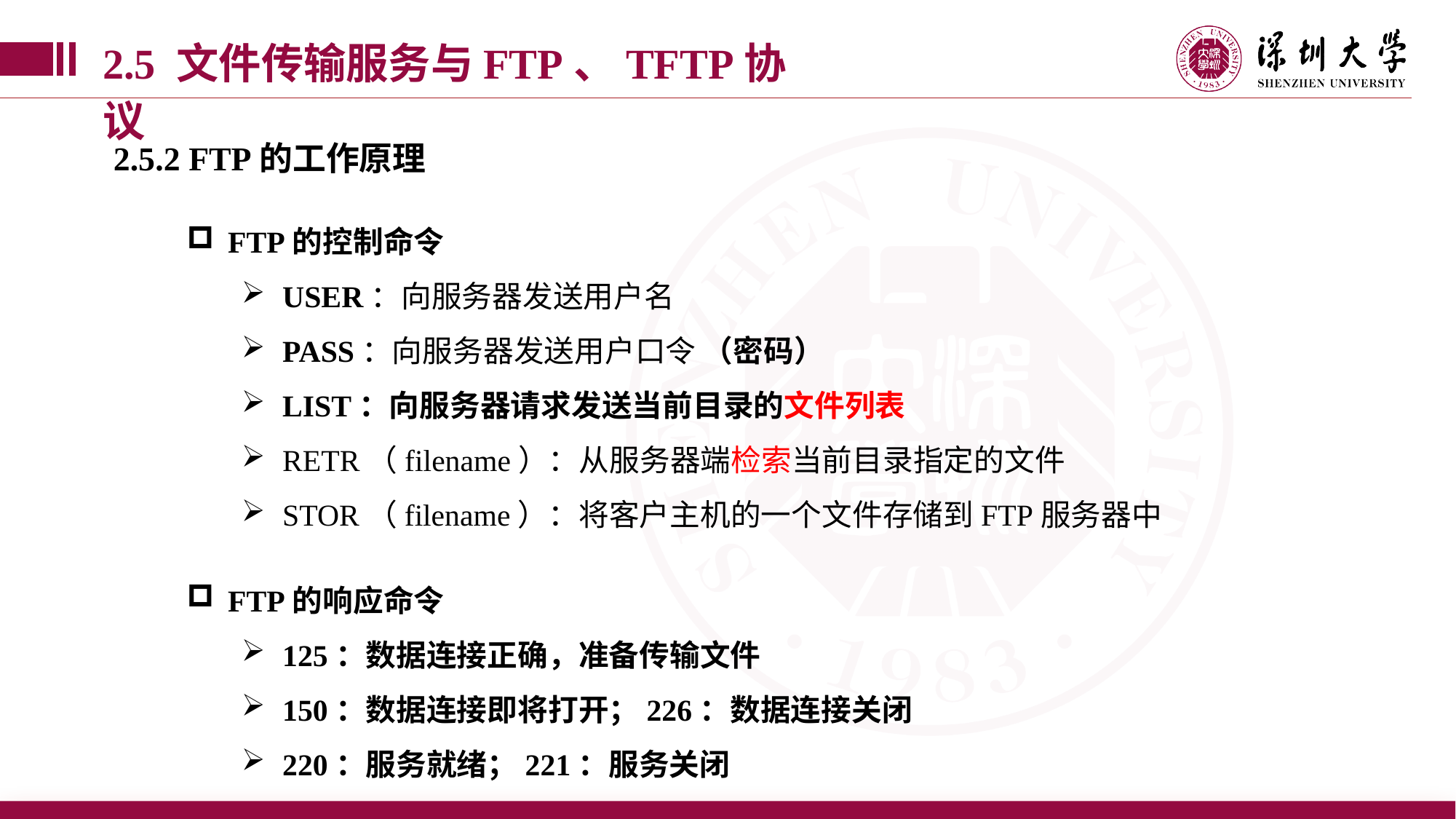

2.5 文件传输服务与FTP、TFTP协议

2.5.2 FTP的工作原理
FTP的控制命令
USER：向服务器发送用户名
PASS：向服务器发送用户口令 （密码）
LIST：向服务器请求发送当前目录的文件列表
RETR（filename）：从服务器端检索当前目录指定的文件
STOR（filename）：将客户主机的一个文件存储到FTP服务器中
FTP的响应命令
125：数据连接正确，准备传输文件
150：数据连接即将打开；226：数据连接关闭
220：服务就绪；221：服务关闭